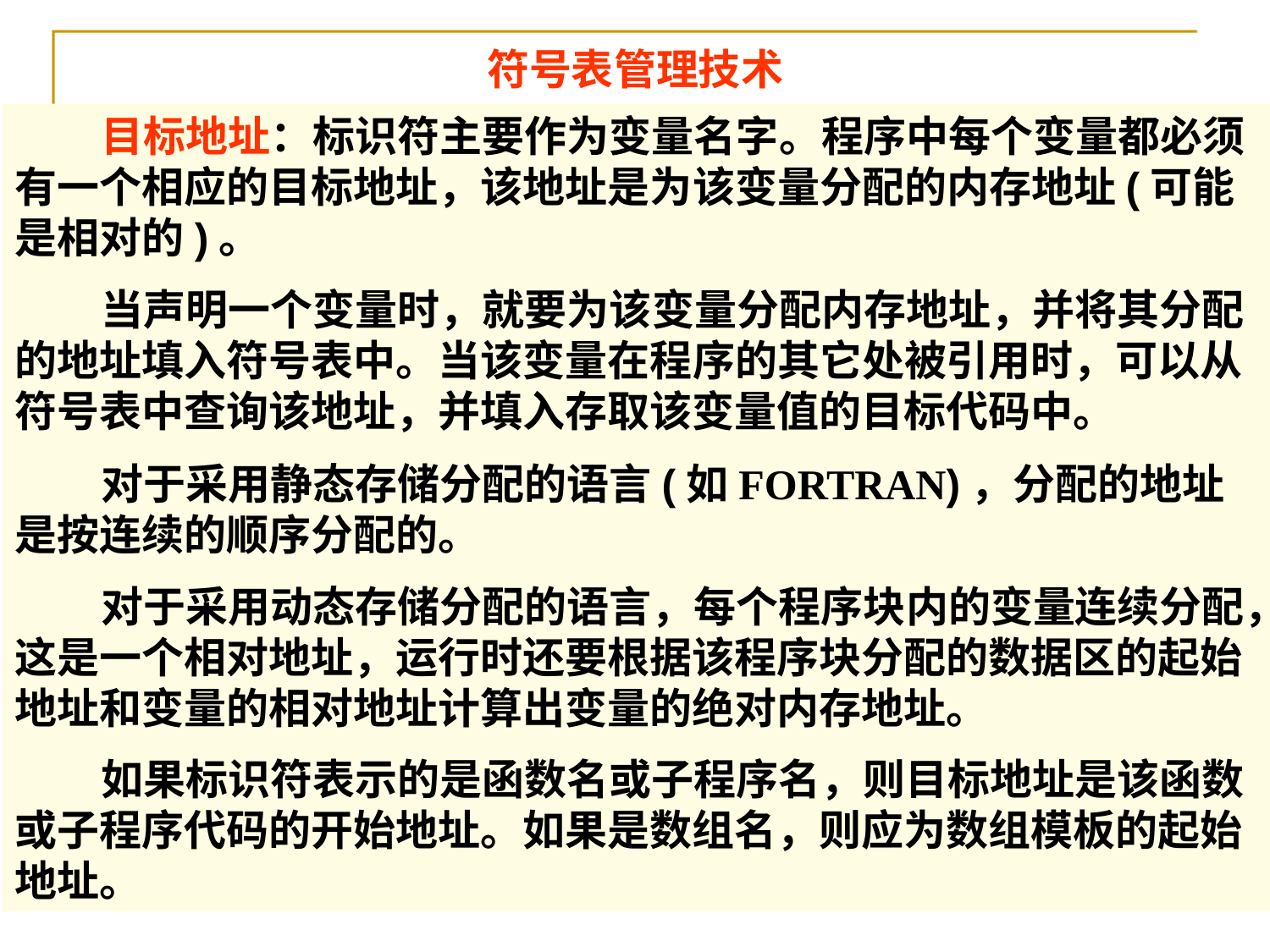

# 符号表管理技术
        目标地址：标识符主要作为变量名字。程序中每个变量都必须有一个相应的目标地址，该地址是为该变量分配的内存地址(可能是相对的)。
        当声明一个变量时，就要为该变量分配内存地址，并将其分配的地址填入符号表中。当该变量在程序的其它处被引用时，可以从符号表中查询该地址，并填入存取该变量值的目标代码中。
        对于采用静态存储分配的语言(如FORTRAN)，分配的地址是按连续的顺序分配的。
        对于采用动态存储分配的语言，每个程序块内的变量连续分配，这是一个相对地址，运行时还要根据该程序块分配的数据区的起始地址和变量的相对地址计算出变量的绝对内存地址。
        如果标识符表示的是函数名或子程序名，则目标地址是该函数或子程序代码的开始地址。如果是数组名，则应为数组模板的起始地址。